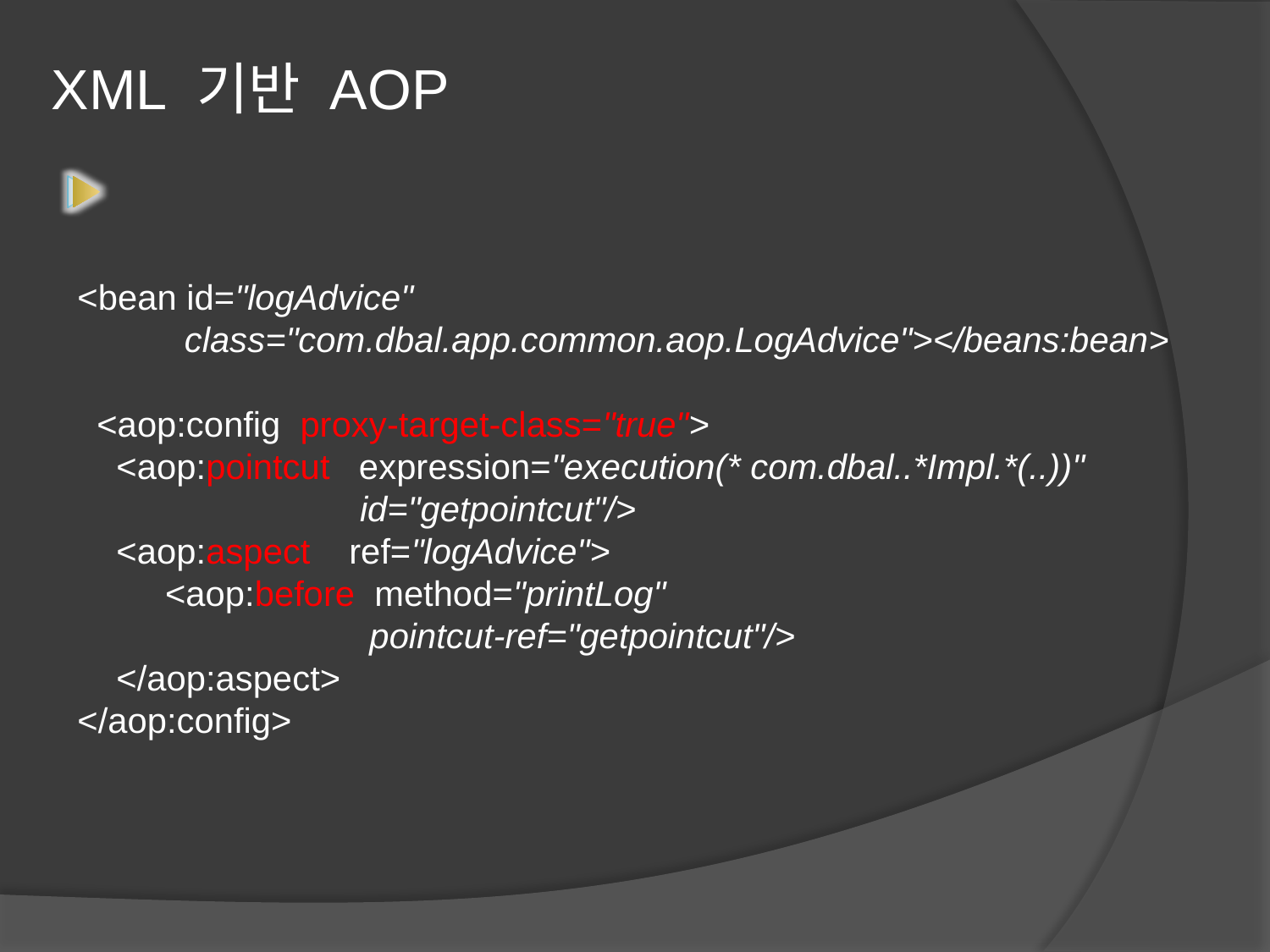

# XML 기반 AOP

<bean id="logAdvice"
           class="com.dbal.app.common.aop.LogAdvice"></beans:bean>

  <aop:config  proxy-target-class="true">
    <aop:pointcut   expression="execution(* com.dbal..*Impl.*(..))"
                             id="getpointcut"/>
    <aop:aspect    ref="logAdvice">
         <aop:before  method="printLog"
                              pointcut-ref="getpointcut"/>
    </aop:aspect>
</aop:config>